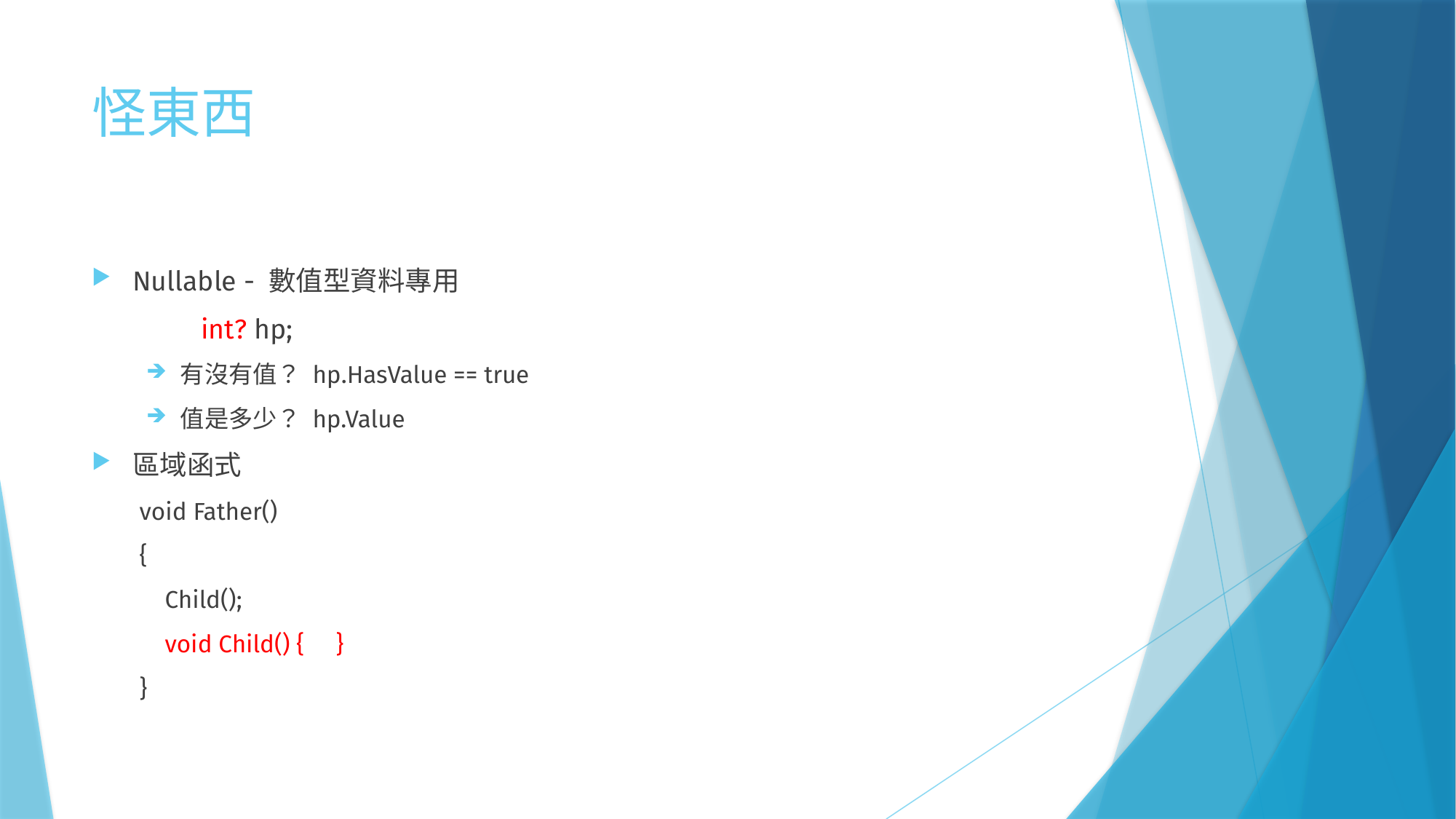

# 怪東西
Nullable - 數值型資料專用
	int? hp;
有沒有值？ hp.HasValue == true
值是多少？ hp.Value
區域函式
void Father()
{
    Child();
    void Child() {     }
}